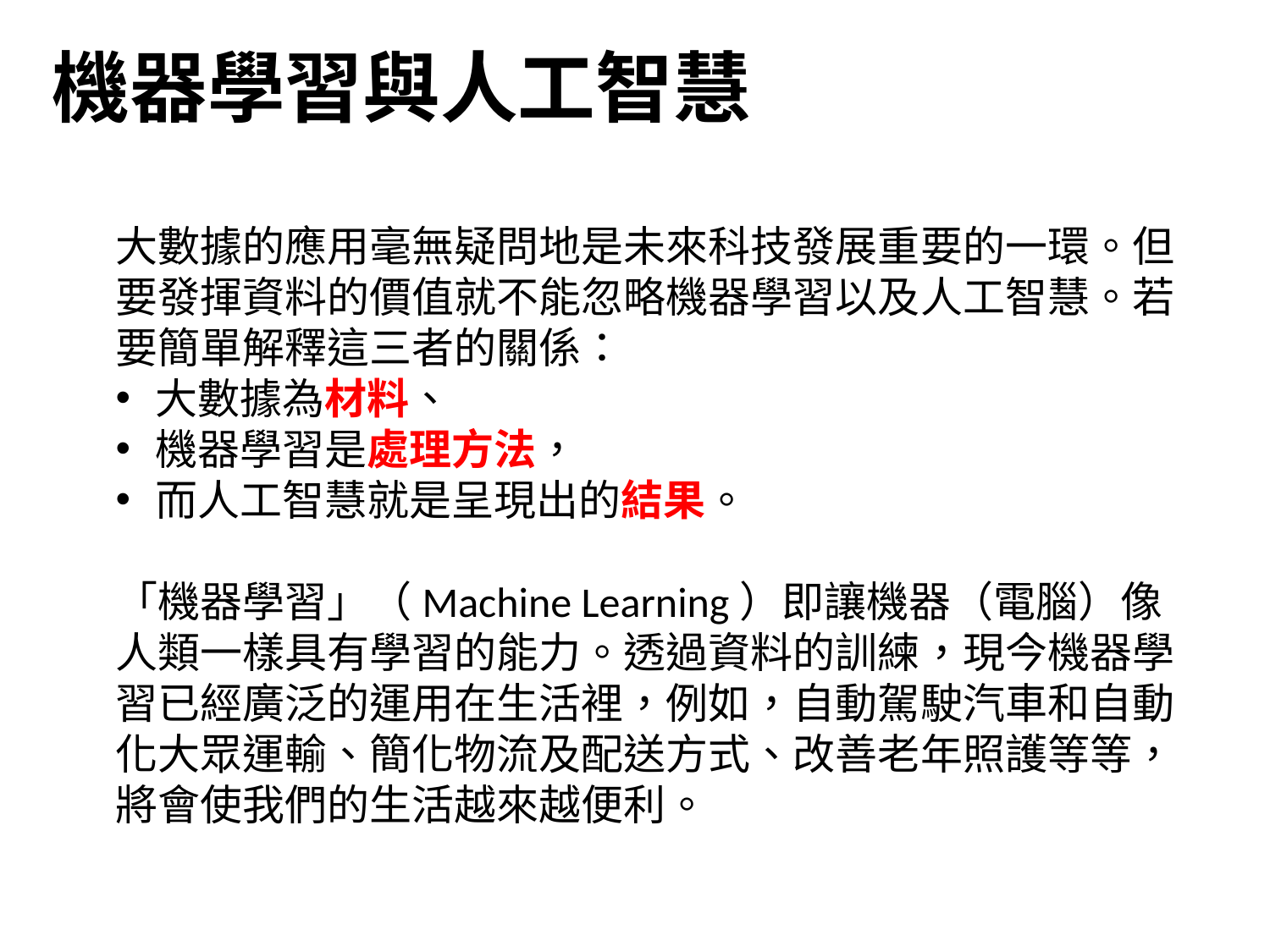

機器學習與人工智慧
大數據的應用毫無疑問地是未來科技發展重要的一環。但要發揮資料的價值就不能忽略機器學習以及人工智慧。若要簡單解釋這三者的關係：
大數據為材料、
機器學習是處理方法，
而人工智慧就是呈現出的結果。

「機器學習」（Machine Learning）即讓機器（電腦）像人類一樣具有學習的能力。透過資料的訓練，現今機器學習已經廣泛的運用在生活裡，例如，自動駕駛汽車和自動化大眾運輸、簡化物流及配送方式、改善老年照護等等，將會使我們的生活越來越便利。